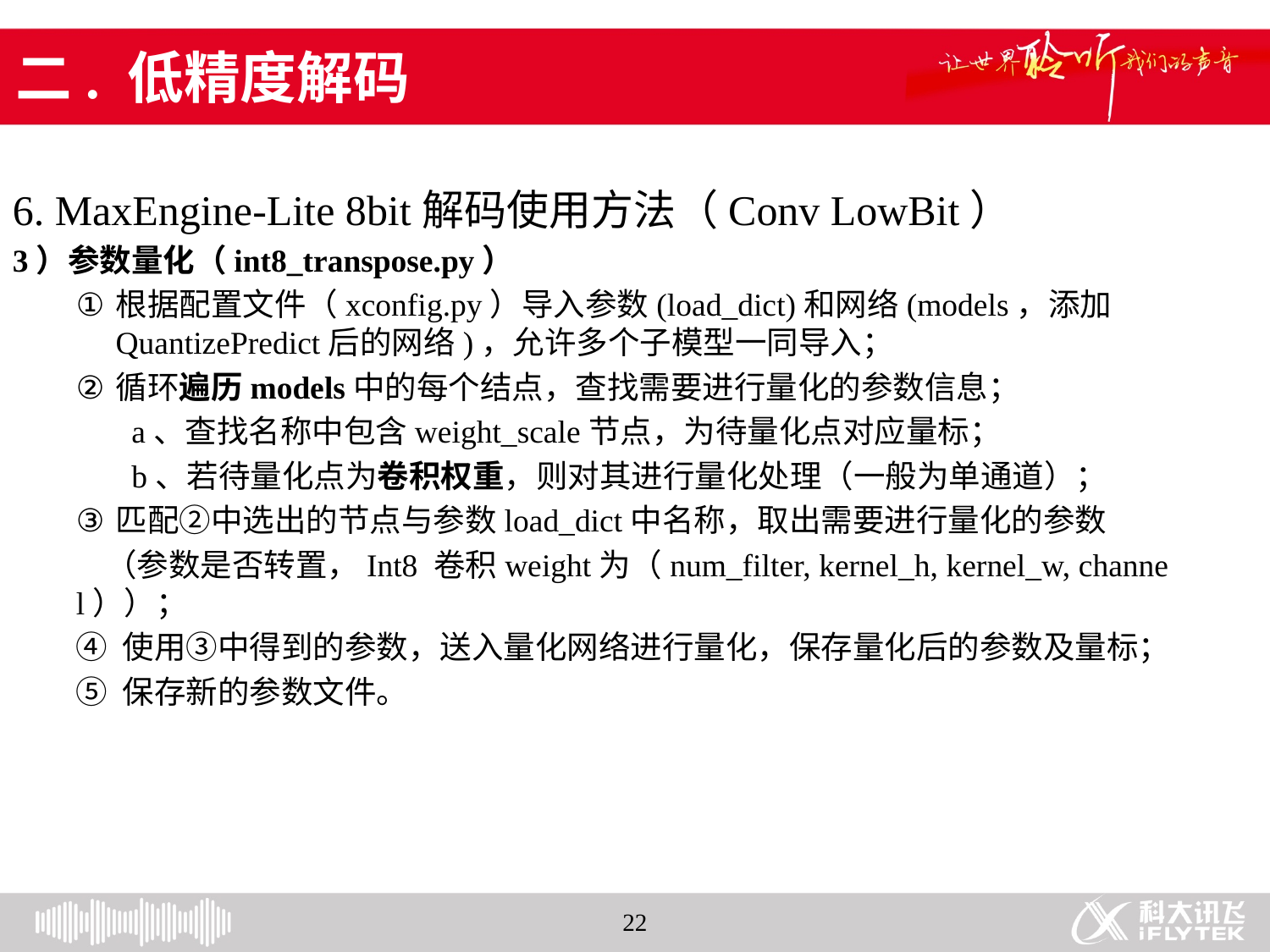

# 二. 低精度解码
6. MaxEngine-Lite 8bit解码使用方法（Conv LowBit）
3）参数量化（int8_transpose.py）
根据配置文件（xconfig.py）导入参数(load_dict)和网络(models，添加QuantizePredict后的网络)，允许多个子模型一同导入；
循环遍历models中的每个结点，查找需要进行量化的参数信息；
a、查找名称中包含weight_scale节点，为待量化点对应量标；
b、若待量化点为卷积权重，则对其进行量化处理（一般为单通道）；
匹配②中选出的节点与参数load_dict中名称，取出需要进行量化的参数
   （参数是否转置，Int8 卷积weight为（num_filter, kernel_h, kernel_w, channel））；
④ 使用③中得到的参数，送入量化网络进行量化，保存量化后的参数及量标；
⑤ 保存新的参数文件。

22